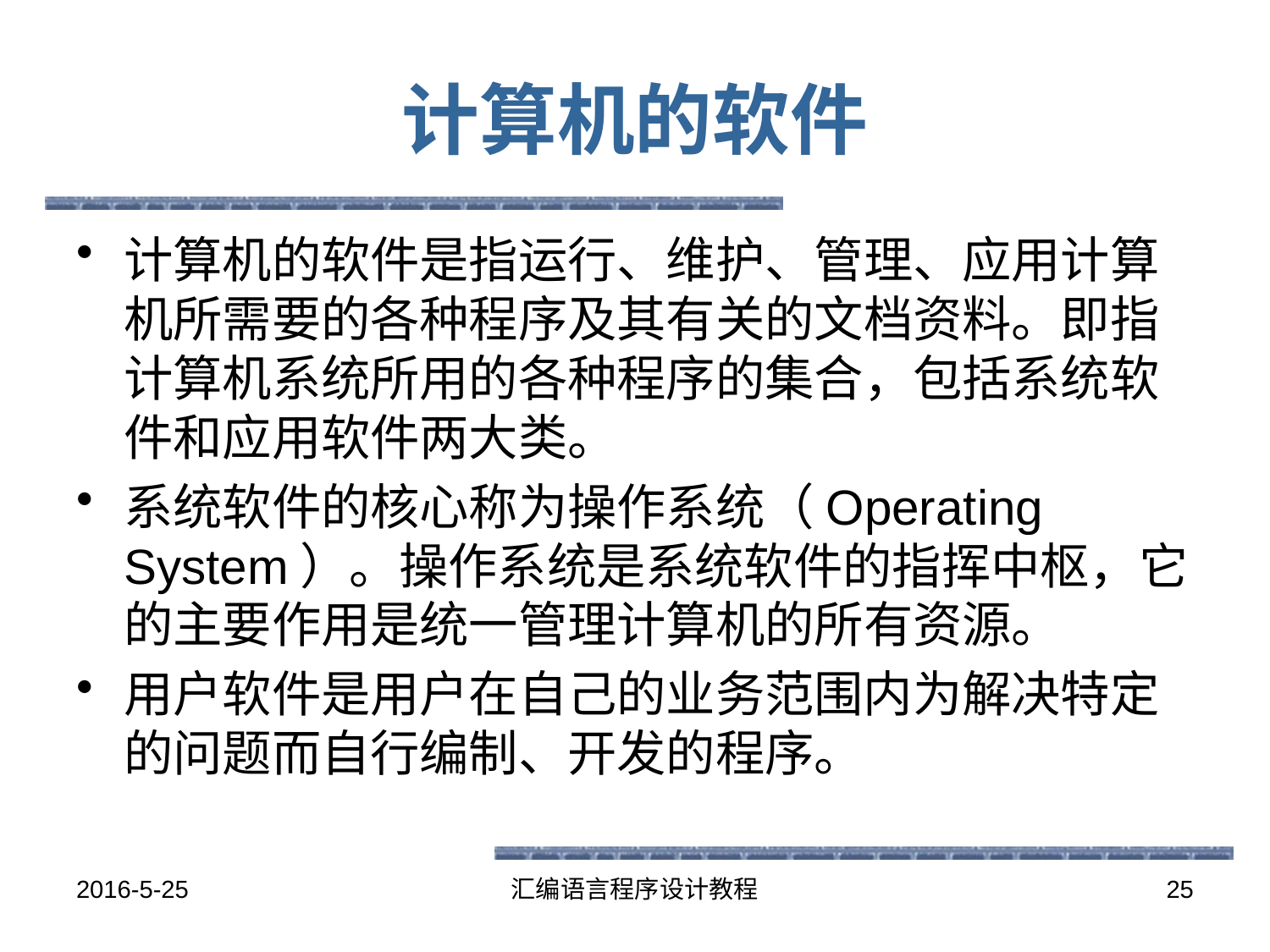

# 计算机的软件
计算机的软件是指运行、维护、管理、应用计算机所需要的各种程序及其有关的文档资料。即指计算机系统所用的各种程序的集合，包括系统软件和应用软件两大类。
系统软件的核心称为操作系统（Operating System）。操作系统是系统软件的指挥中枢，它的主要作用是统一管理计算机的所有资源。
用户软件是用户在自己的业务范围内为解决特定的问题而自行编制、开发的程序。
2016-5-25
汇编语言程序设计教程
25